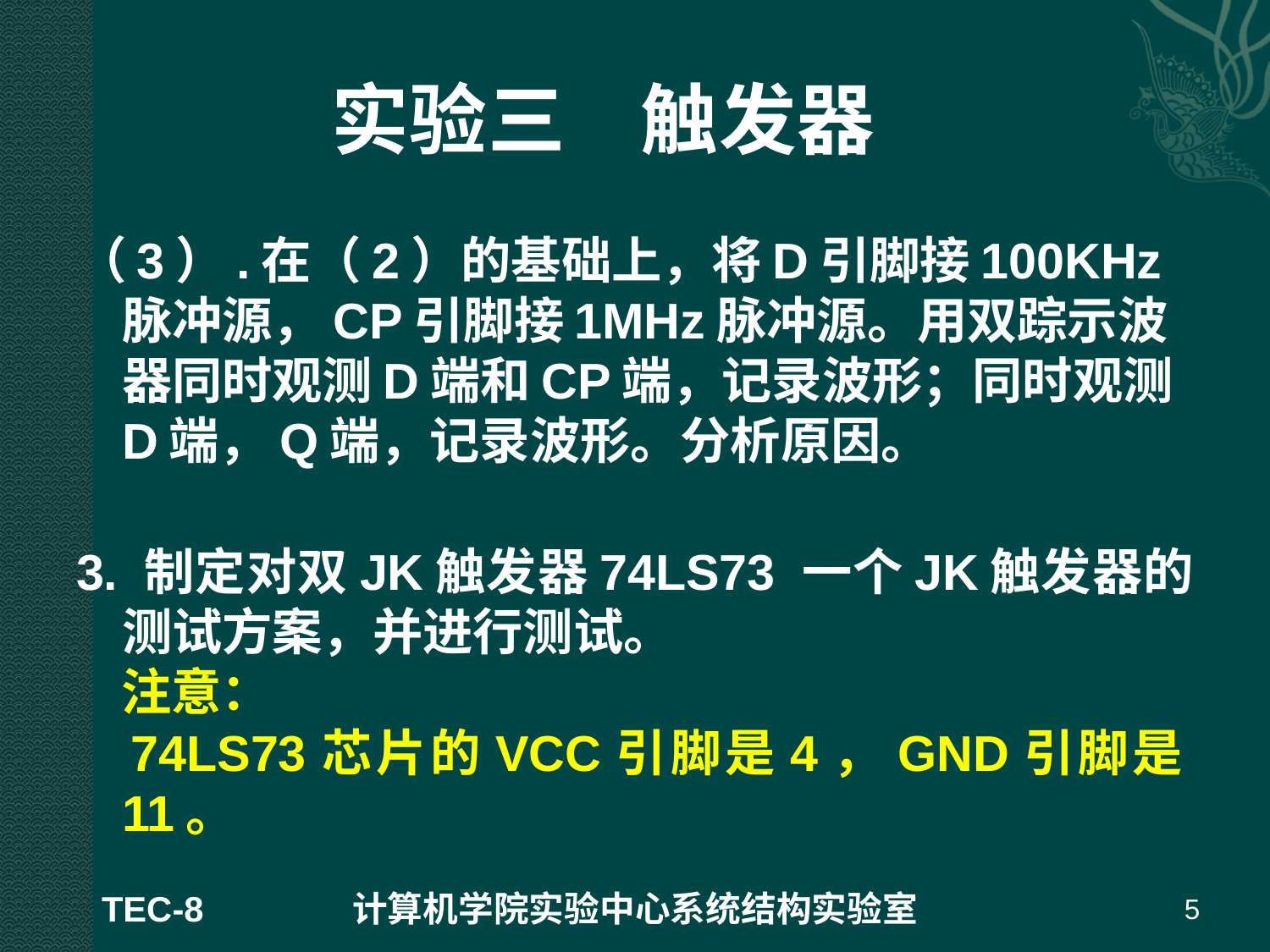

# 实验三    触发器
（3）.在（2）的基础上，将D引脚接100KHz脉冲源，CP引脚接1MHz脉冲源。用双踪示波器同时观测D端和CP端，记录波形；同时观测D端，Q端，记录波形。分析原因。

3. 制定对双JK触发器74LS73 一个JK触发器的测试方案，并进行测试。
   注意：
   74LS73芯片的VCC引脚是4，GND引脚是11。

TEC-8
计算机学院实验中心系统结构实验室
5